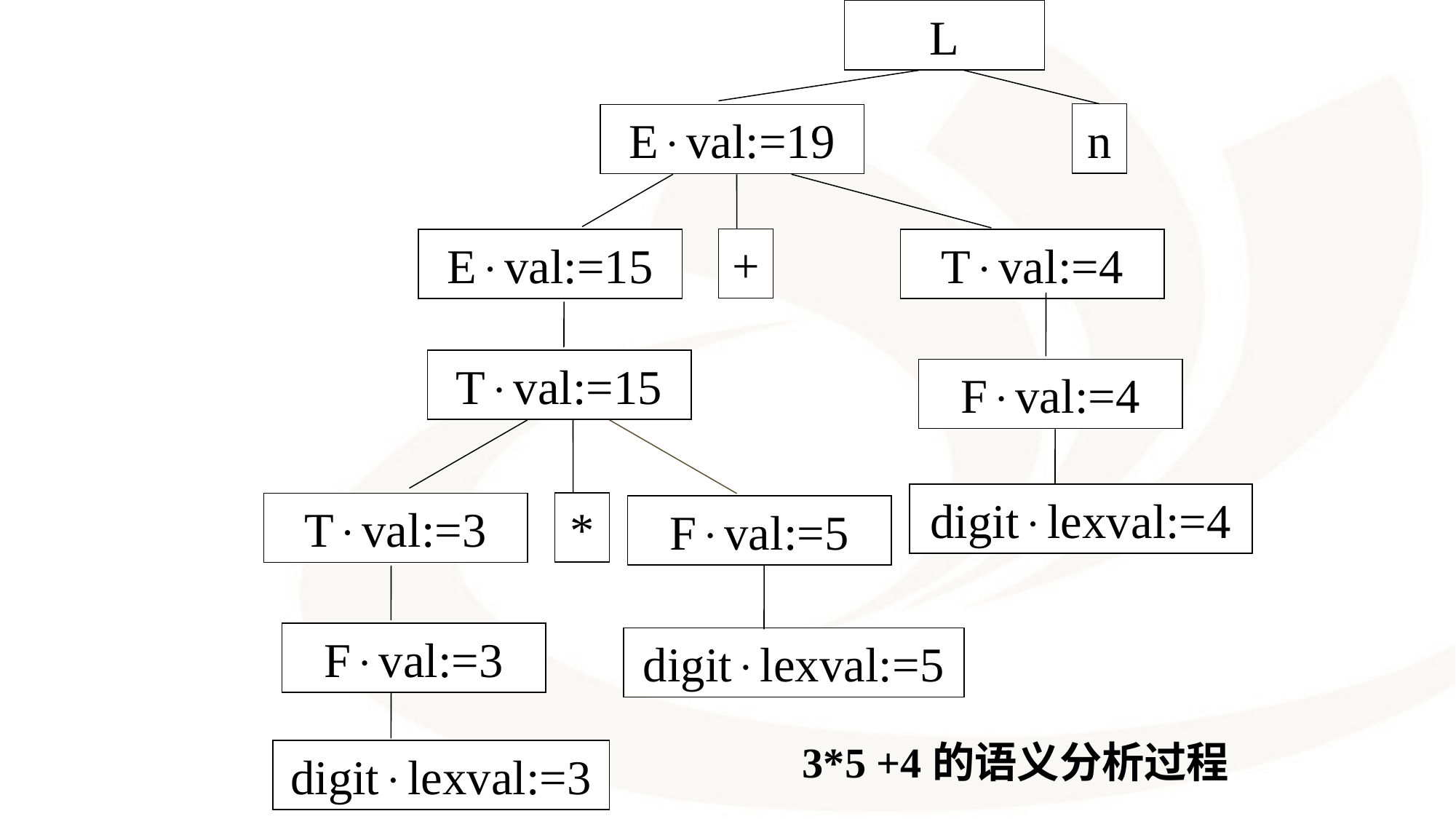

L

E⋅val:=19
n

E⋅val:=15
+
T⋅val:=4

T⋅val:=15
F⋅val:=4

digit⋅lexval:=4
T⋅val:=3
*
F⋅val:=5

F⋅val:=3
digit⋅lexval:=5

3*5 +4的语义分析过程
digit⋅lexval:=3
24